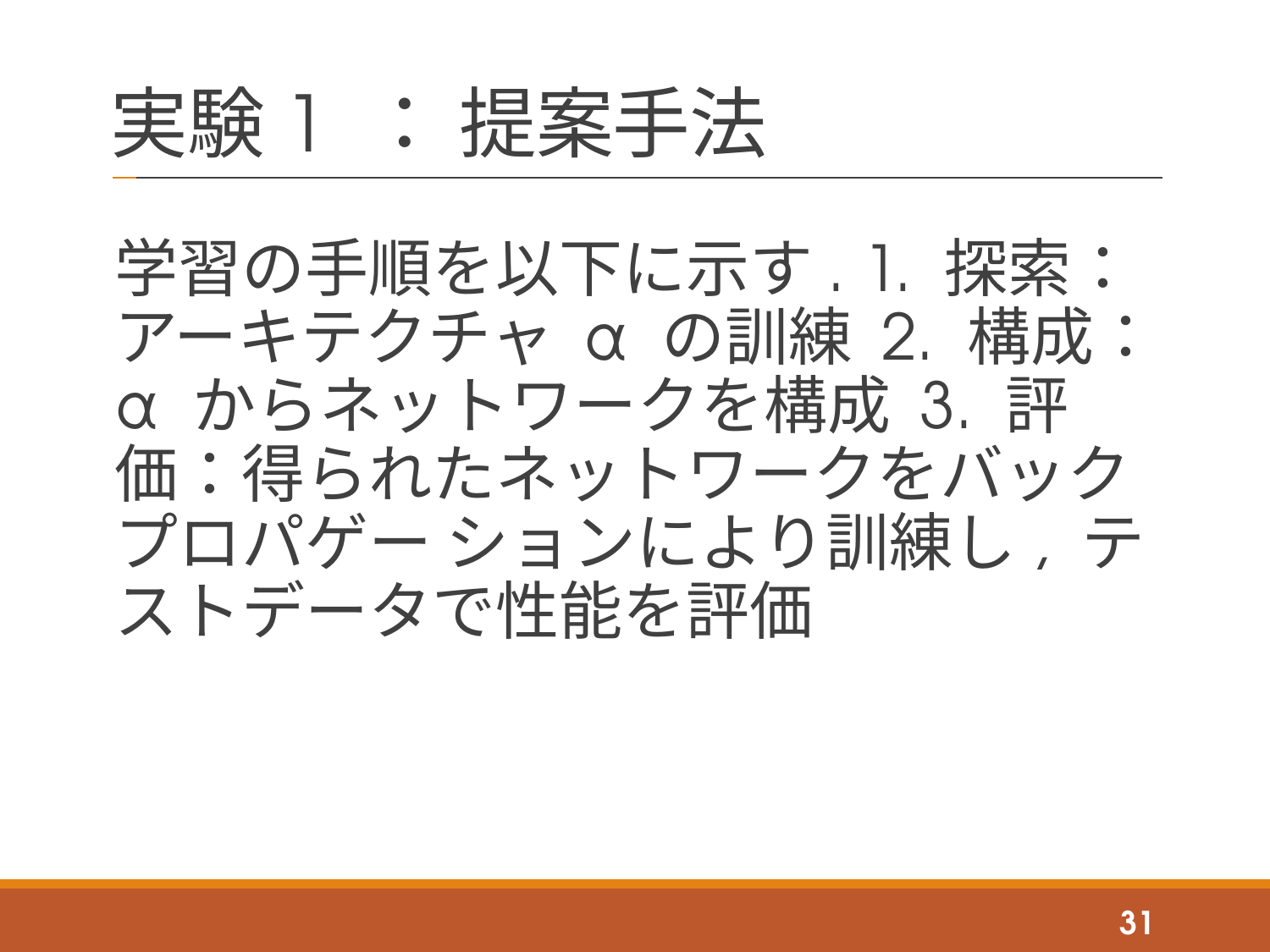

# 実験1 ： 提案手法
学習の手順を以下に示す. 1. 探索：アーキテクチャ α の訓練 2. 構成：α からネットワークを構成 3. 評価：得られたネットワークをバックプロパゲー ションにより訓練し, テストデータで性能を評価
31